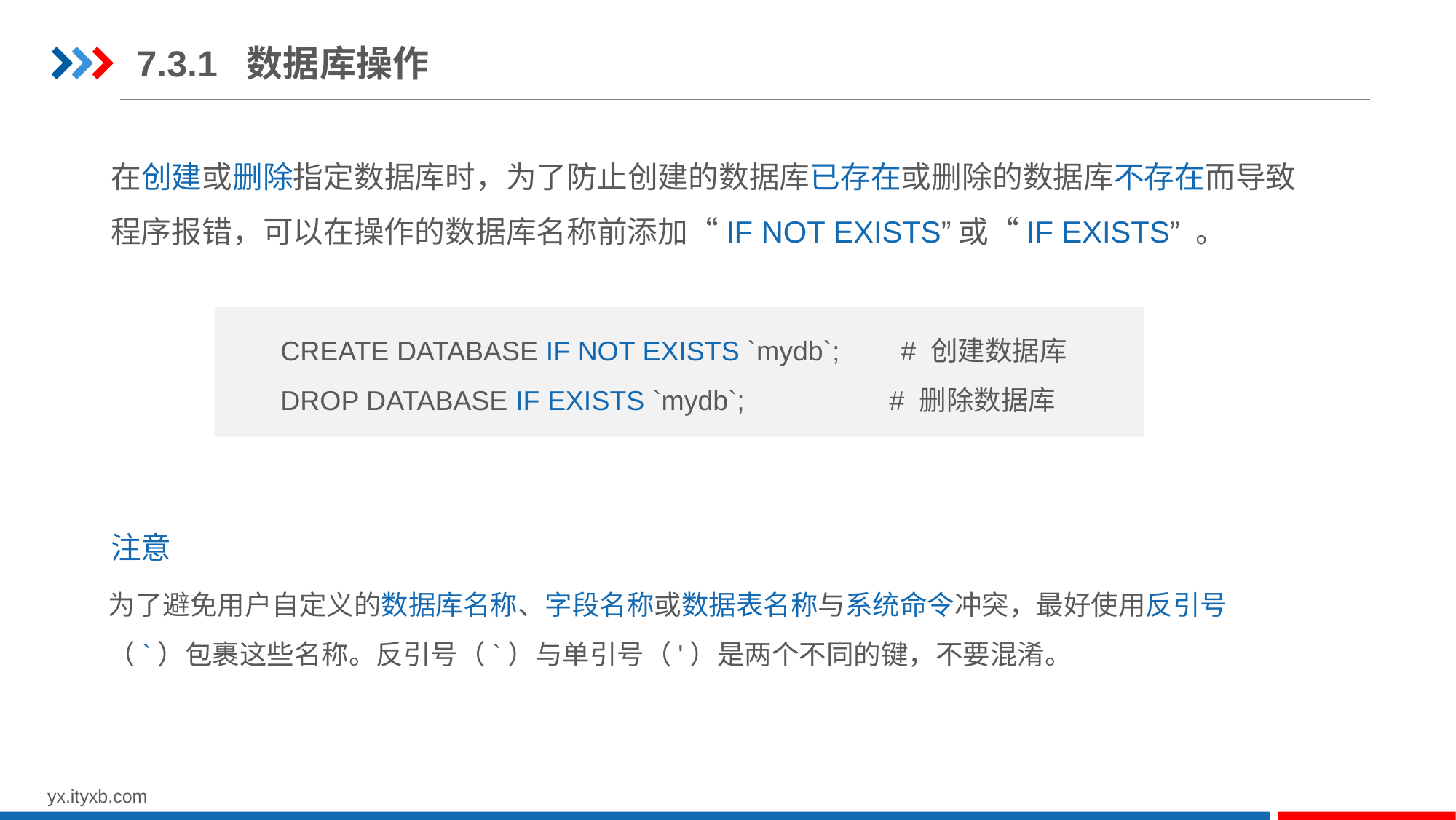

7.3.1  数据库操作
在创建或删除指定数据库时，为了防止创建的数据库已存在或删除的数据库不存在而导致程序报错，可以在操作的数据库名称前添加“IF NOT EXISTS”或“IF EXISTS” 。

CREATE DATABASE IF NOT EXISTS `mydb`;        # 创建数据库
DROP DATABASE IF EXISTS `mydb`;                   # 删除数据库
注意
为了避免用户自定义的数据库名称、字段名称或数据表名称与系统命令冲突，最好使用反引号（`）包裹这些名称。反引号（`）与单引号（'）是两个不同的键，不要混淆。